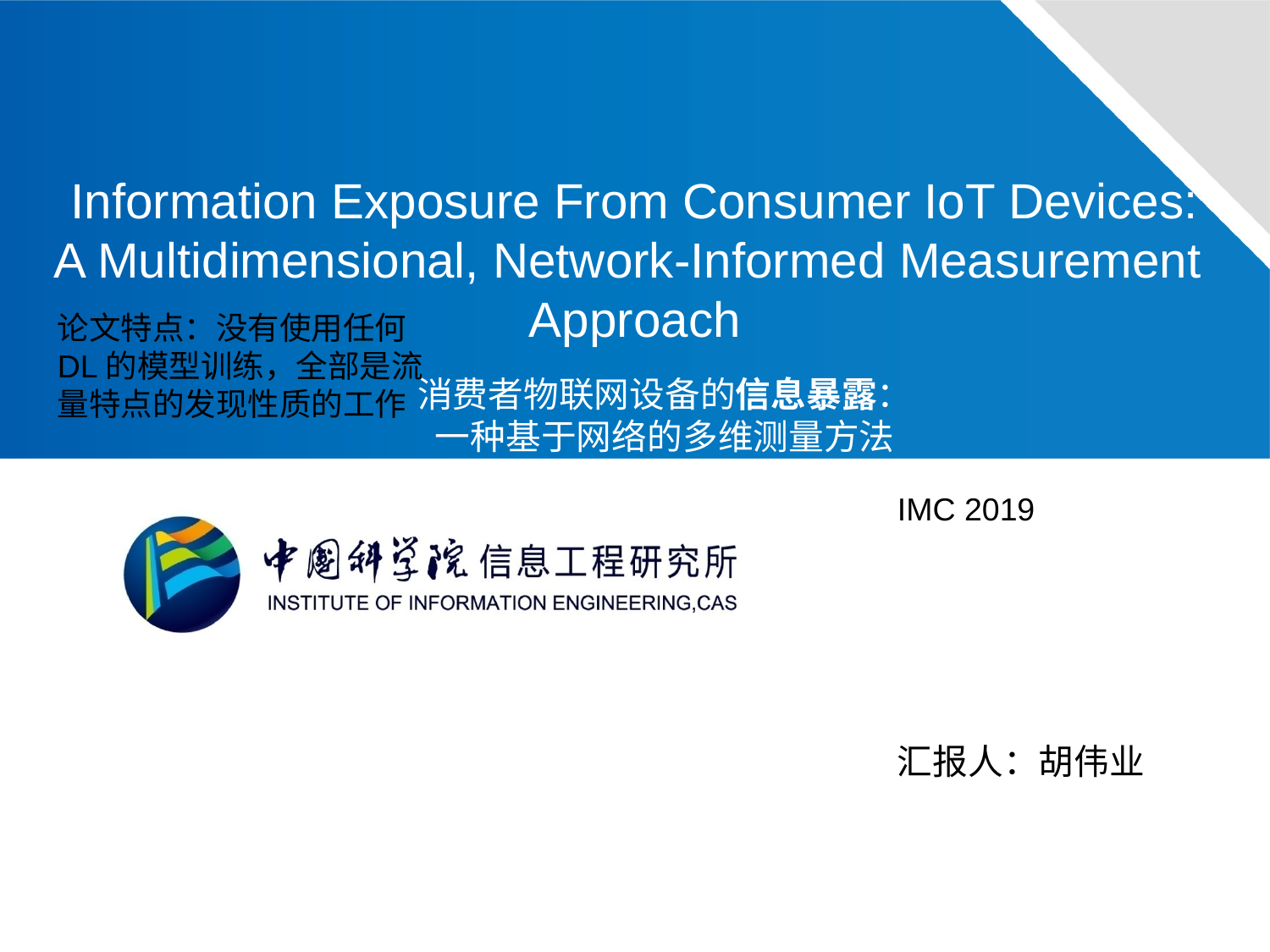

# Information Exposure From Consumer IoT Devices: A Multidimensional, Network-Informed Measurement  Approach
论文特点：没有使用任何DL的模型训练，全部是流量特点的发现性质的工作
消费者物联网设备的信息暴露：
一种基于网络的多维测量方法
IMC 2019
汇报人：胡伟业